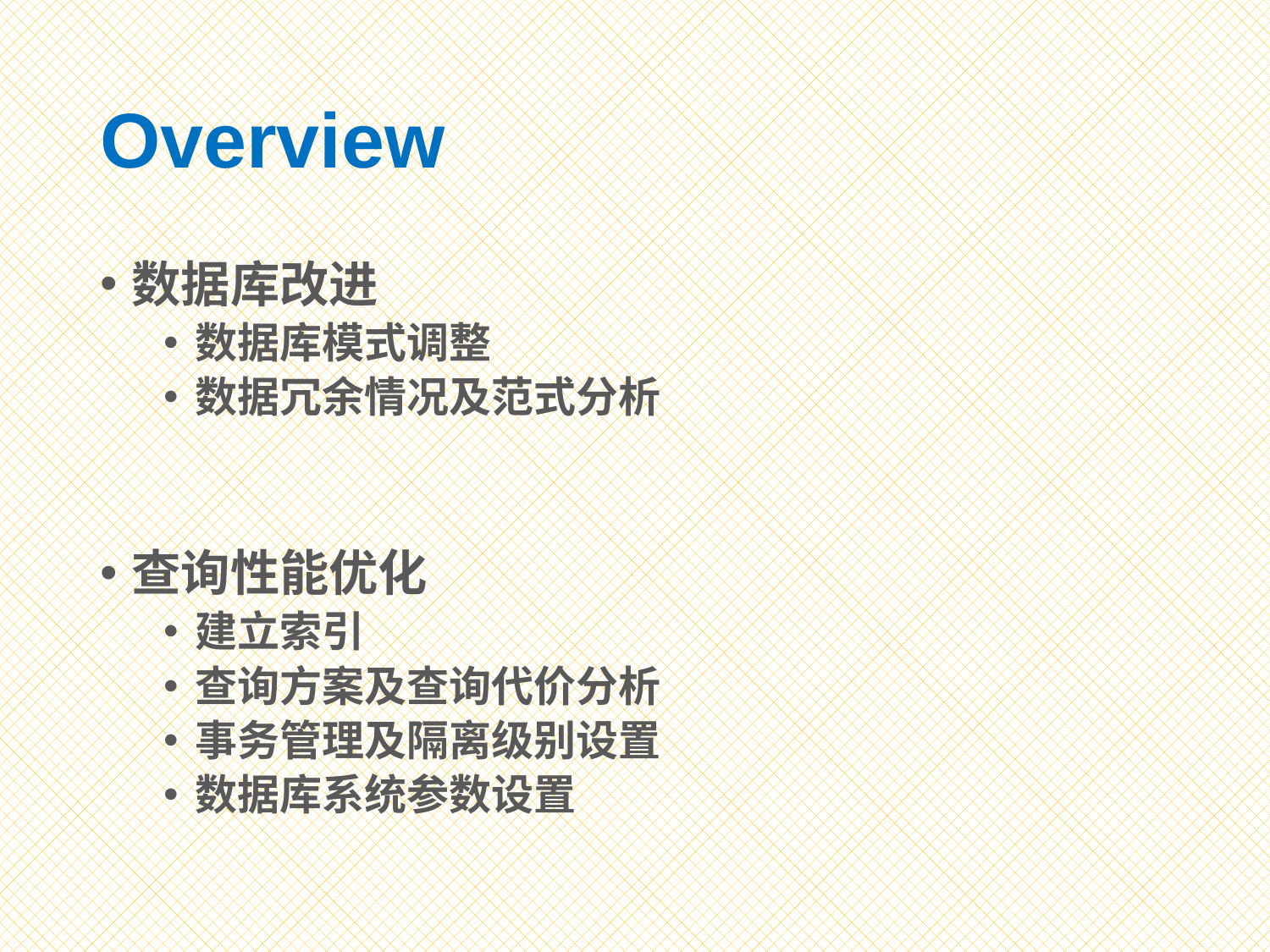

# Overview
数据库改进
数据库模式调整
数据冗余情况及范式分析

查询性能优化
建立索引
查询方案及查询代价分析
事务管理及隔离级别设置
数据库系统参数设置